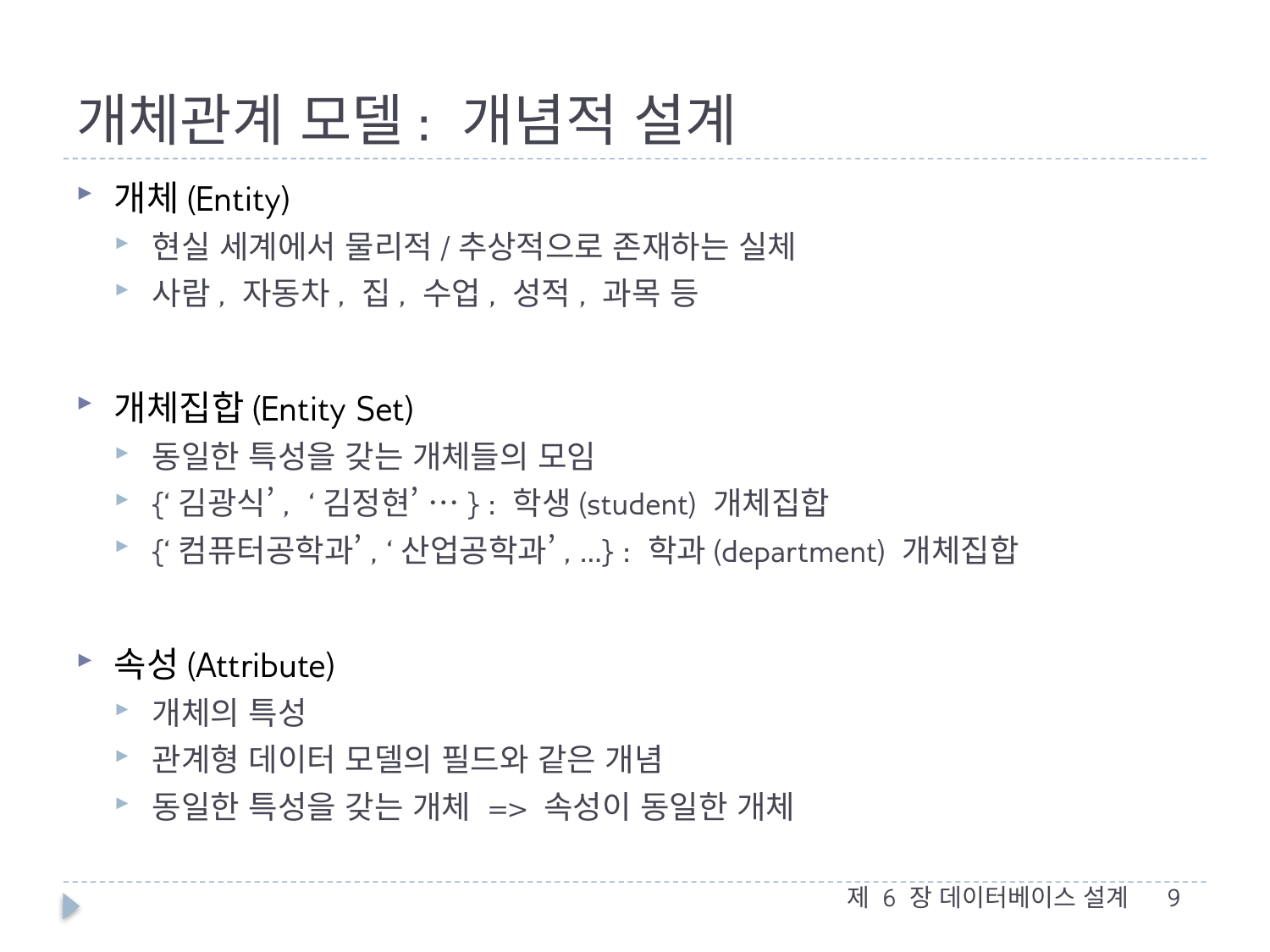

# 개체관계 모델: 개념적 설계
개체(Entity)
현실 세계에서 물리적/추상적으로 존재하는 실체
사람, 자동차, 집, 수업, 성적, 과목 등

개체집합(Entity Set)
동일한 특성을 갖는 개체들의 모임
{‘김광식’,  ‘김정현’ …} : 학생(student) 개체집합
{‘컴퓨터공학과’, ‘산업공학과’, …} : 학과(department) 개체집합

속성(Attribute)
개체의 특성
관계형 데이터 모델의 필드와 같은 개념
동일한 특성을 갖는 개체 => 속성이 동일한 개체
제 6 장 데이터베이스 설계
9